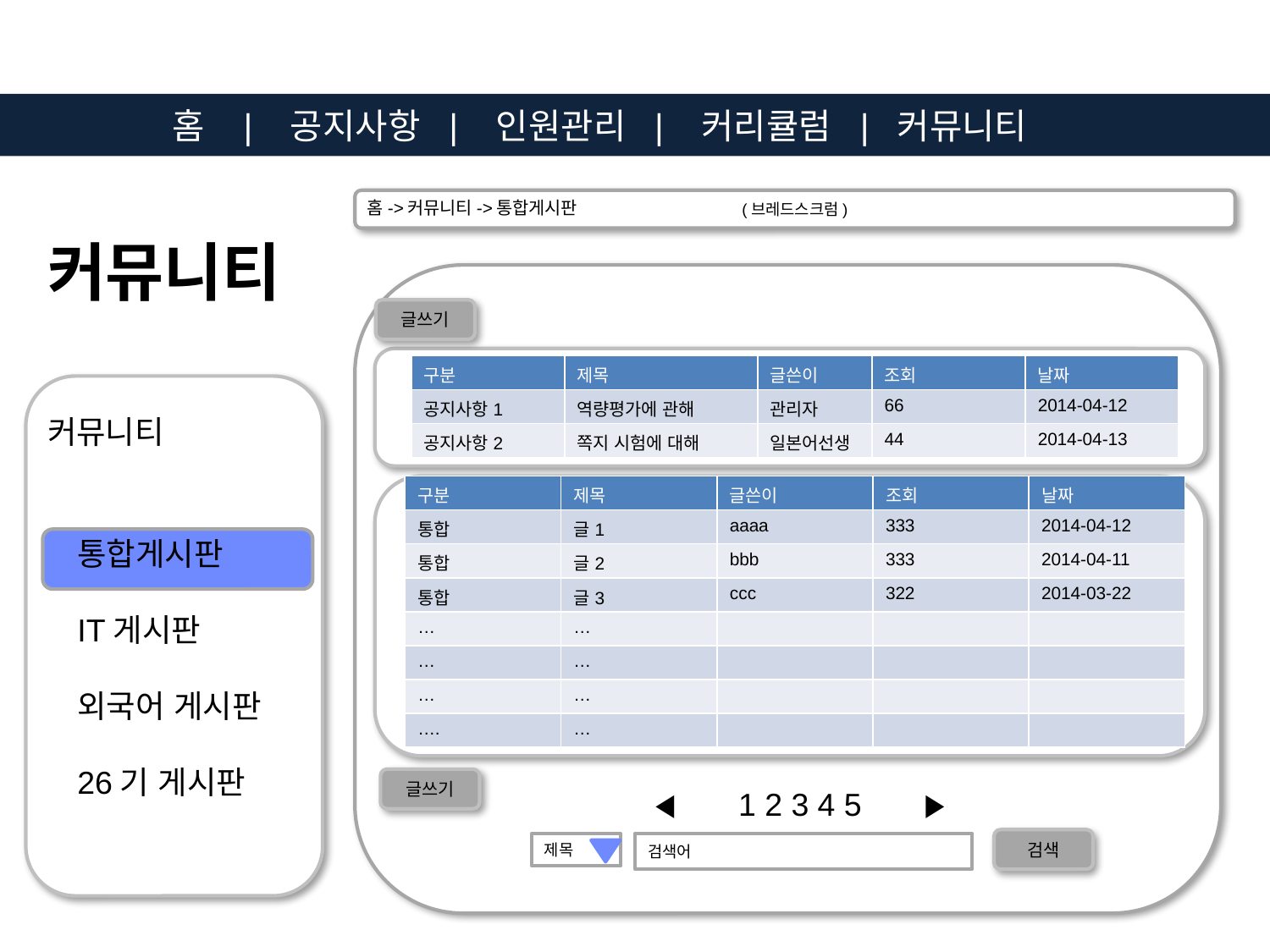

홈   |   공지사항  |   인원관리  |   커리큘럼  |  커뮤니티
(브레드스크럼)
홈->커뮤니티->통합게시판
커뮤니티

글쓰기

| 구분 | 제목 | 글쓴이 | 조회 | 날짜 |
| --- | --- | --- | --- | --- |
| 공지사항1 | 역량평가에 관해 | 관리자 | 66 | 2014-04-12 |
| 공지사항2 | 쪽지 시험에 대해 | 일본어선생 | 44 | 2014-04-13 |

커뮤니티

| 구분 | 제목 | 글쓴이 | 조회 | 날짜 |
| --- | --- | --- | --- | --- |
| 통합 | 글1 | aaaa | 333 | 2014-04-12 |
| 통합 | 글2 | bbb | 333 | 2014-04-11 |
| 통합 | 글3 | ccc | 322 | 2014-03-22 |
| … | … |  |  |  |
| … | … |  |  |  |
| … | … |  |  |  |
| …. | … |  |  |  |
통합게시판

IT게시판

외국어 게시판

26기 게시판

글쓰기
◀       1 2 3 4 5       ▶

검색
제목
검색어